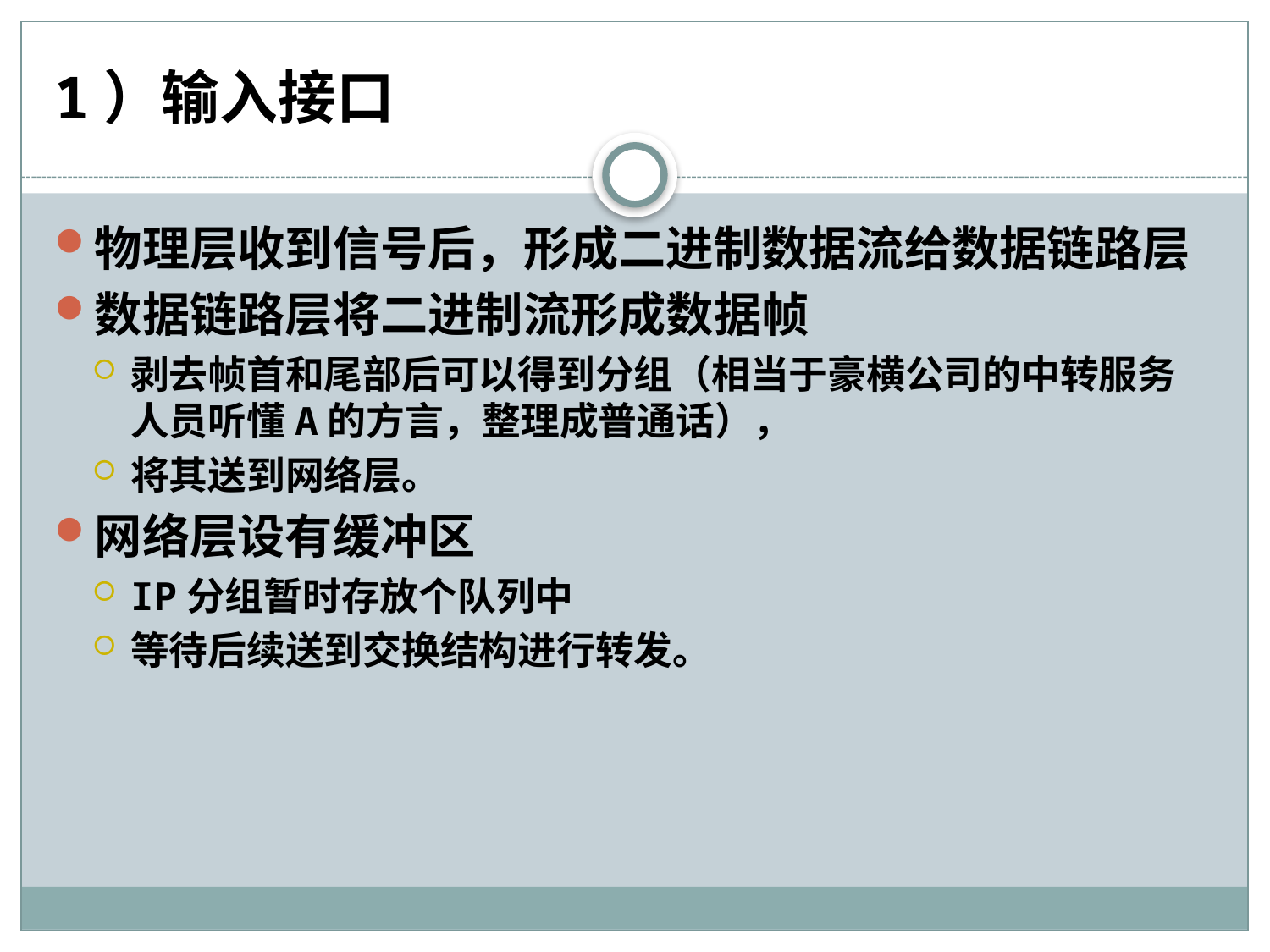

# 1）输入接口
物理层收到信号后，形成二进制数据流给数据链路层
数据链路层将二进制流形成数据帧
剥去帧首和尾部后可以得到分组（相当于豪横公司的中转服务人员听懂A的方言，整理成普通话），
将其送到网络层。
网络层设有缓冲区
IP分组暂时存放个队列中
等待后续送到交换结构进行转发。